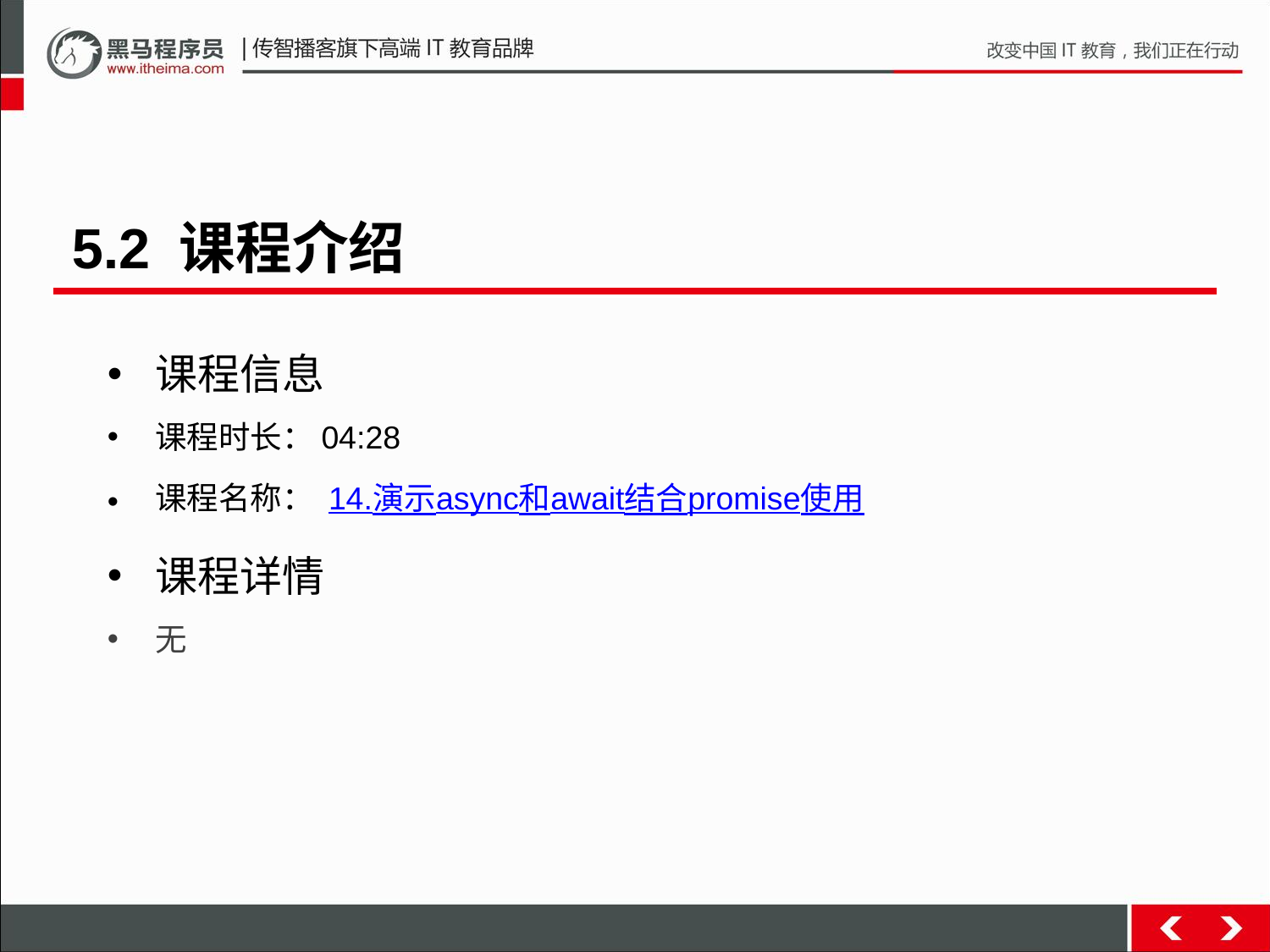

5.2 课程介绍
课程信息
课程时长：04:28
课程名称： 14.演示async和await结合promise使用
课程详情
无